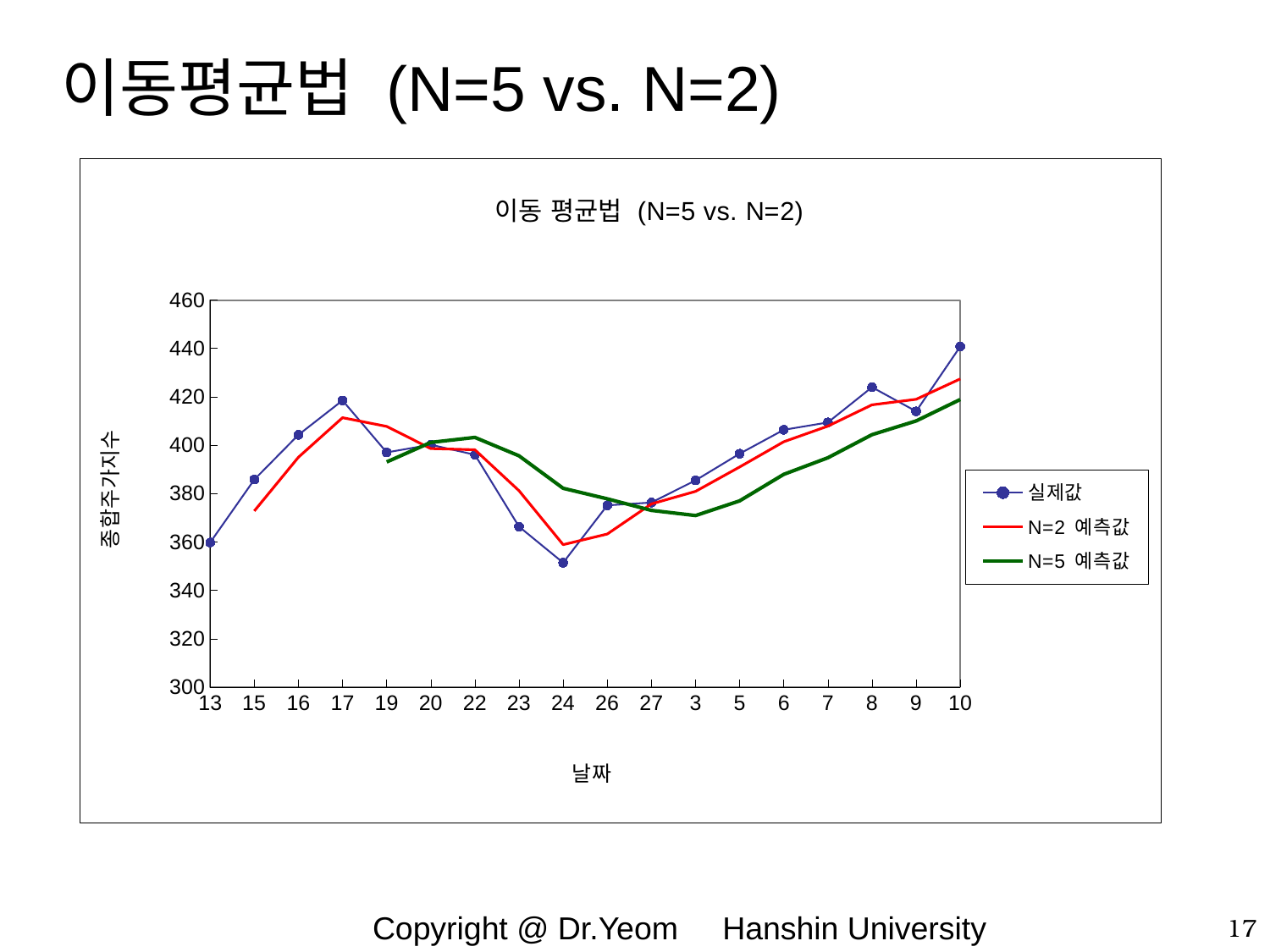

# 이동평균법 (N=5 vs. N=2)

### Chart: 이동 평균법 (N=5 vs. N=2)

| Category |  |
|---|---|
| 13 | 359.82 |
| 15 | 385.8 |
| 16 | 404.26 |
| 17 | 418.489999999999 |
| 19 | 397.02 |
| 20 | 400.19 |
| 22 | 396.06 |
| 23 | 366.36 |
| 24 | 351.45 |
| 26 | 375.1500000000003 |
| 27 | 376.31 |
| 3 | 385.489999999999 |
| 5 | 396.489999999999 |
| 6 | 406.3400000000003 |
| 7 | 409.419999999999 |
| 8 | 423.96 |
| 9 | 414.0 |
| 10 | 440.78 |
17